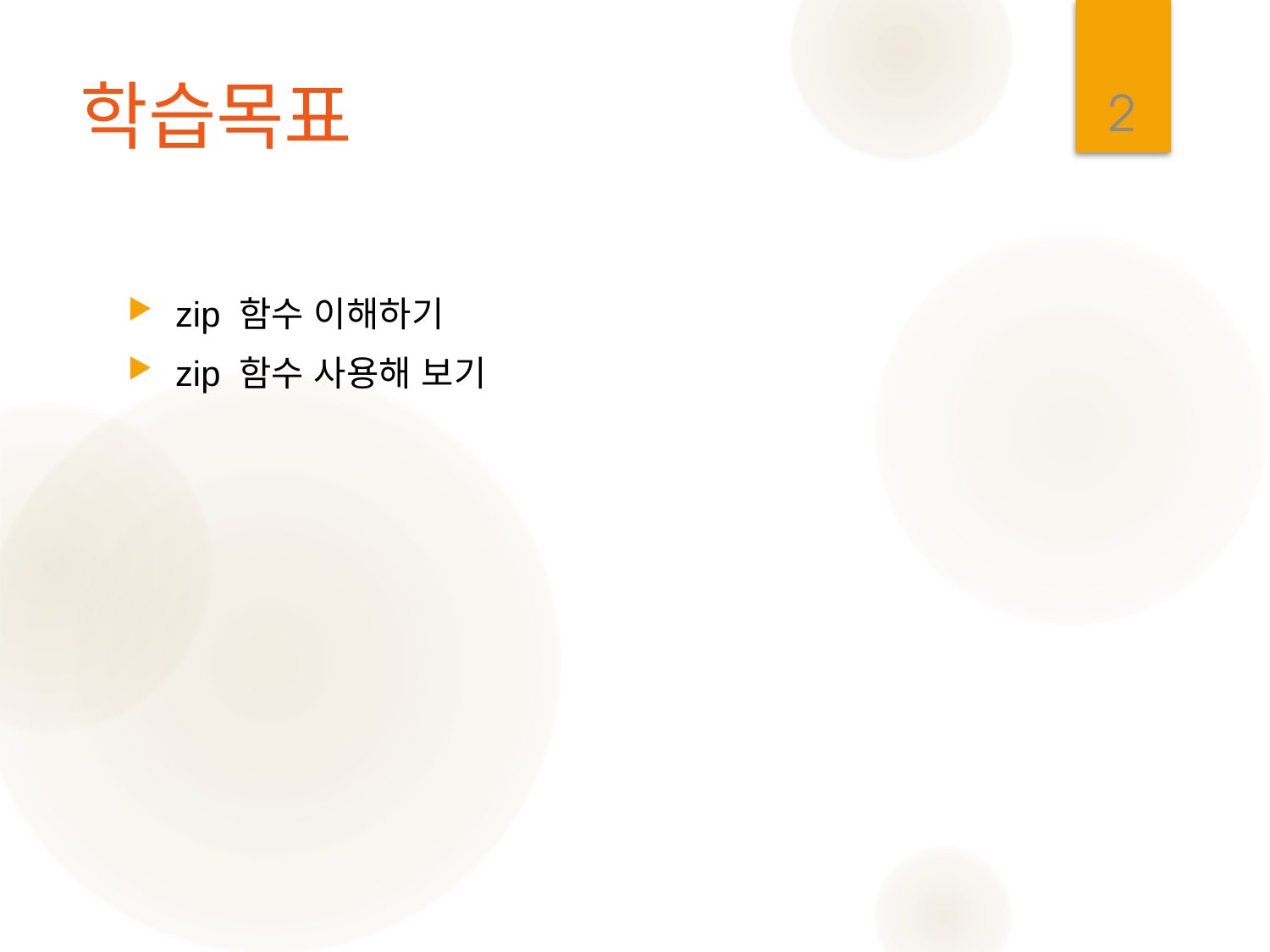

2
# 학습목표
zip 함수 이해하기
zip 함수 사용해 보기